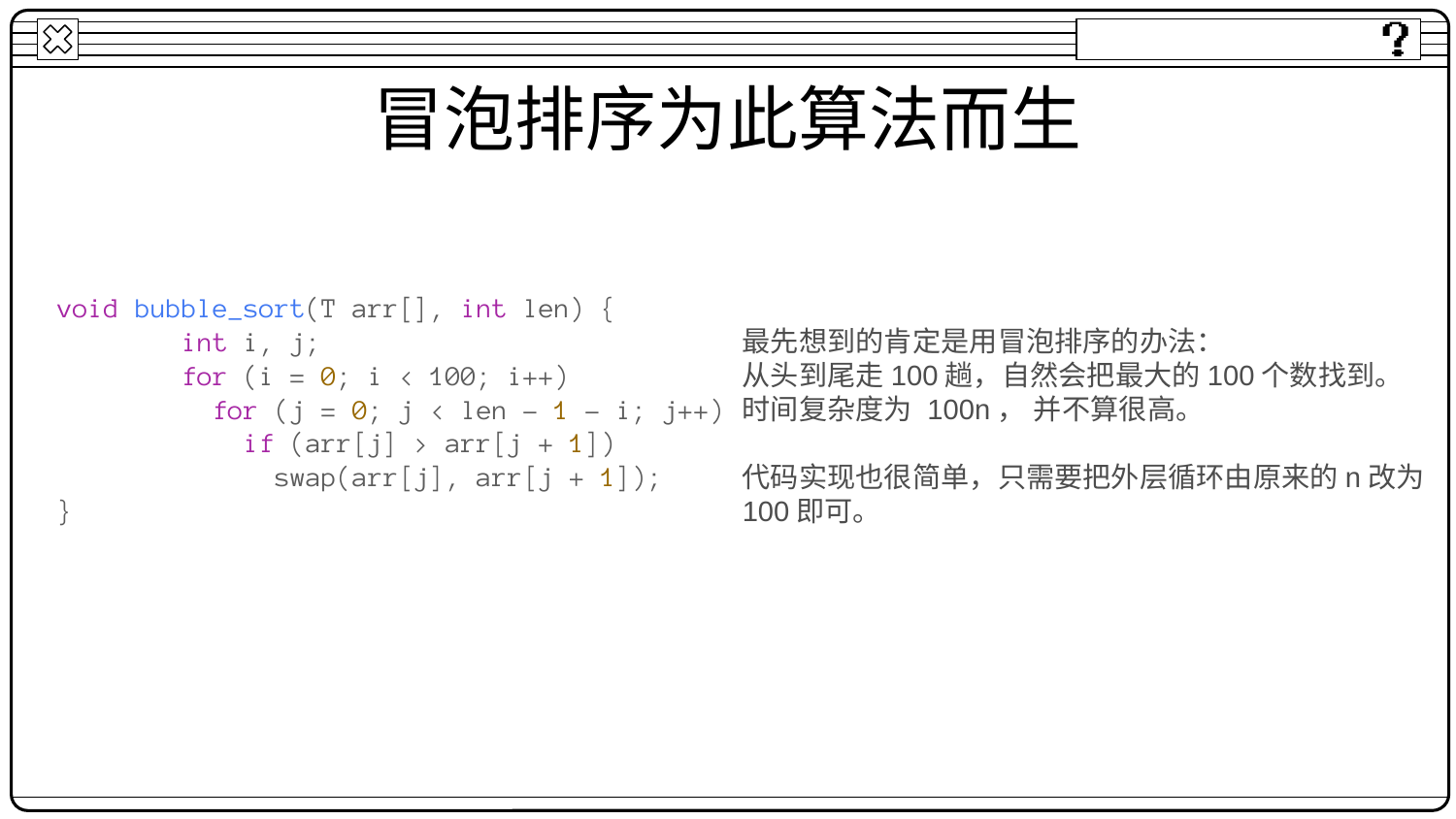

冒泡排序为此算法而生
void bubble_sort(T arr[], int len) {
        int i, j;
        for (i = 0; i < 100; i++)
          for (j = 0; j < len - 1 - i; j++)
            if (arr[j] > arr[j + 1])
              swap(arr[j], arr[j + 1]);
}
最先想到的肯定是用冒泡排序的办法：
从头到尾走100趟，自然会把最大的100个数找到。
时间复杂度为 100n， 并不算很高。

代码实现也很简单，只需要把外层循环由原来的n改为100即可。